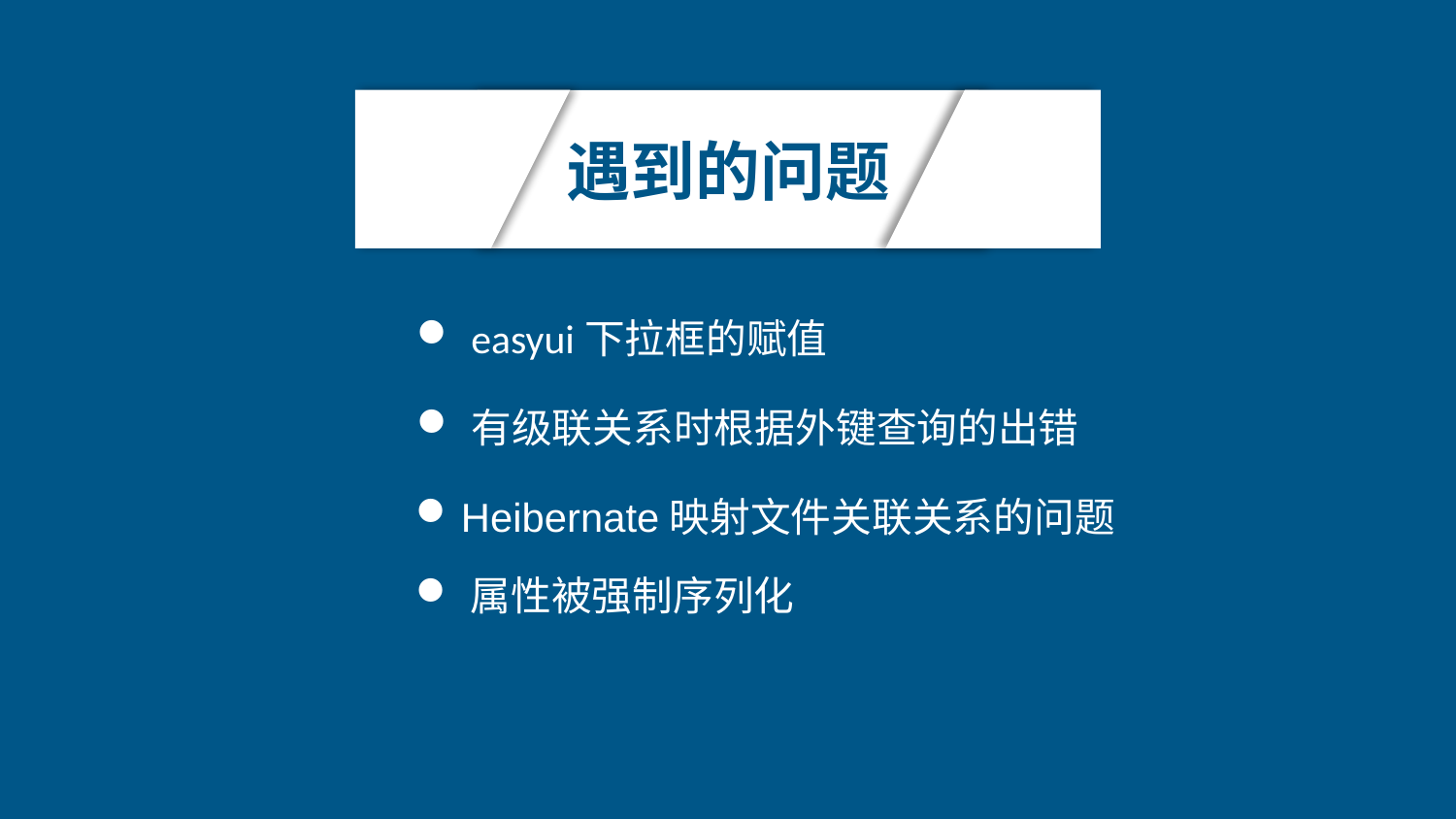

遇到的问题
easyui下拉框的赋值
有级联关系时根据外键查询的出错
Heibernate映射文件关联关系的问题
属性被强制序列化